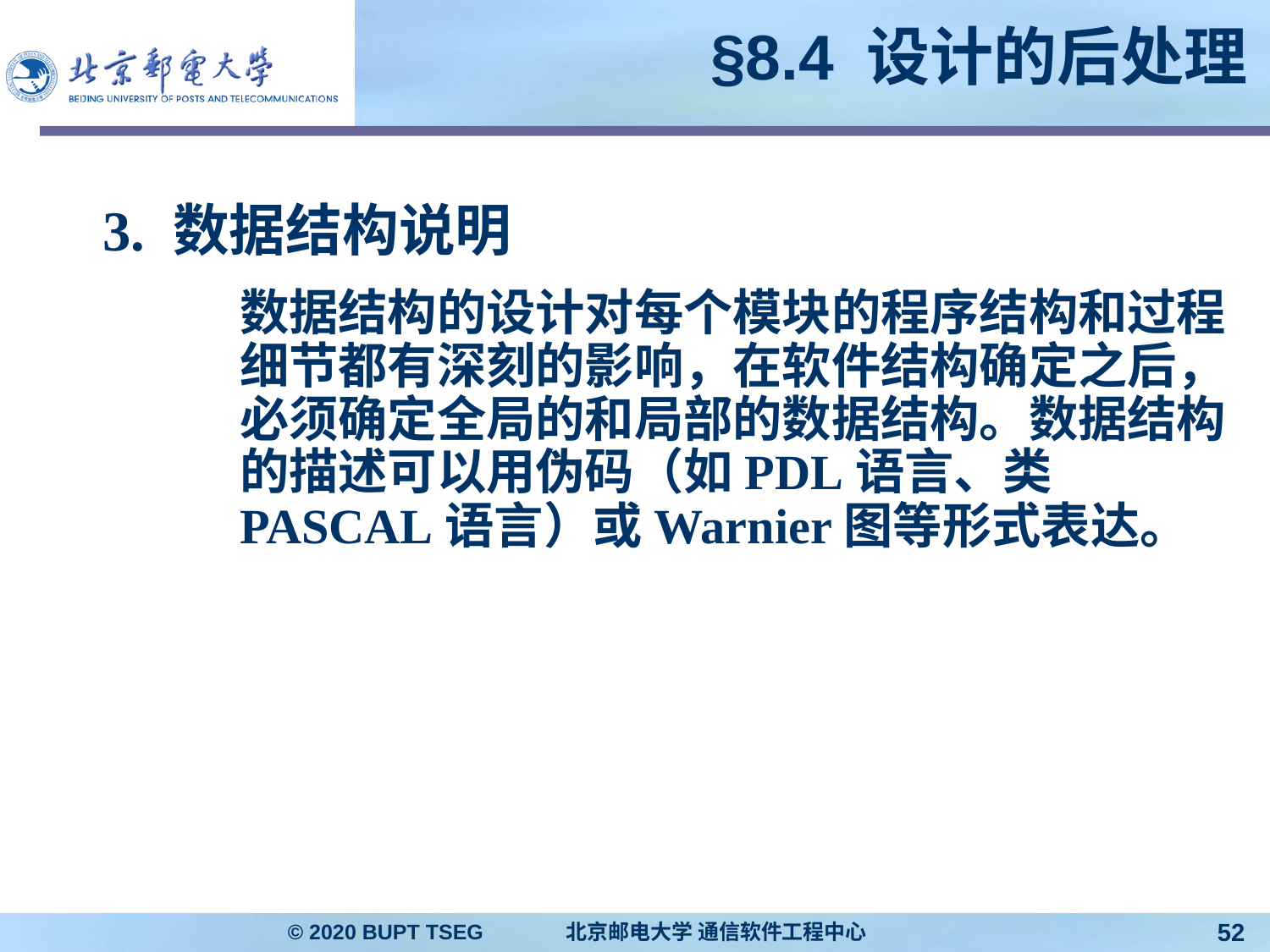

# §8.4 设计的后处理
3. 数据结构说明
	数据结构的设计对每个模块的程序结构和过程细节都有深刻的影响，在软件结构确定之后，必须确定全局的和局部的数据结构。数据结构的描述可以用伪码（如PDL语言、类PASCAL语言）或Warnier图等形式表达。
© 2020 BUPT TSEG             北京邮电大学 通信软件工程中心